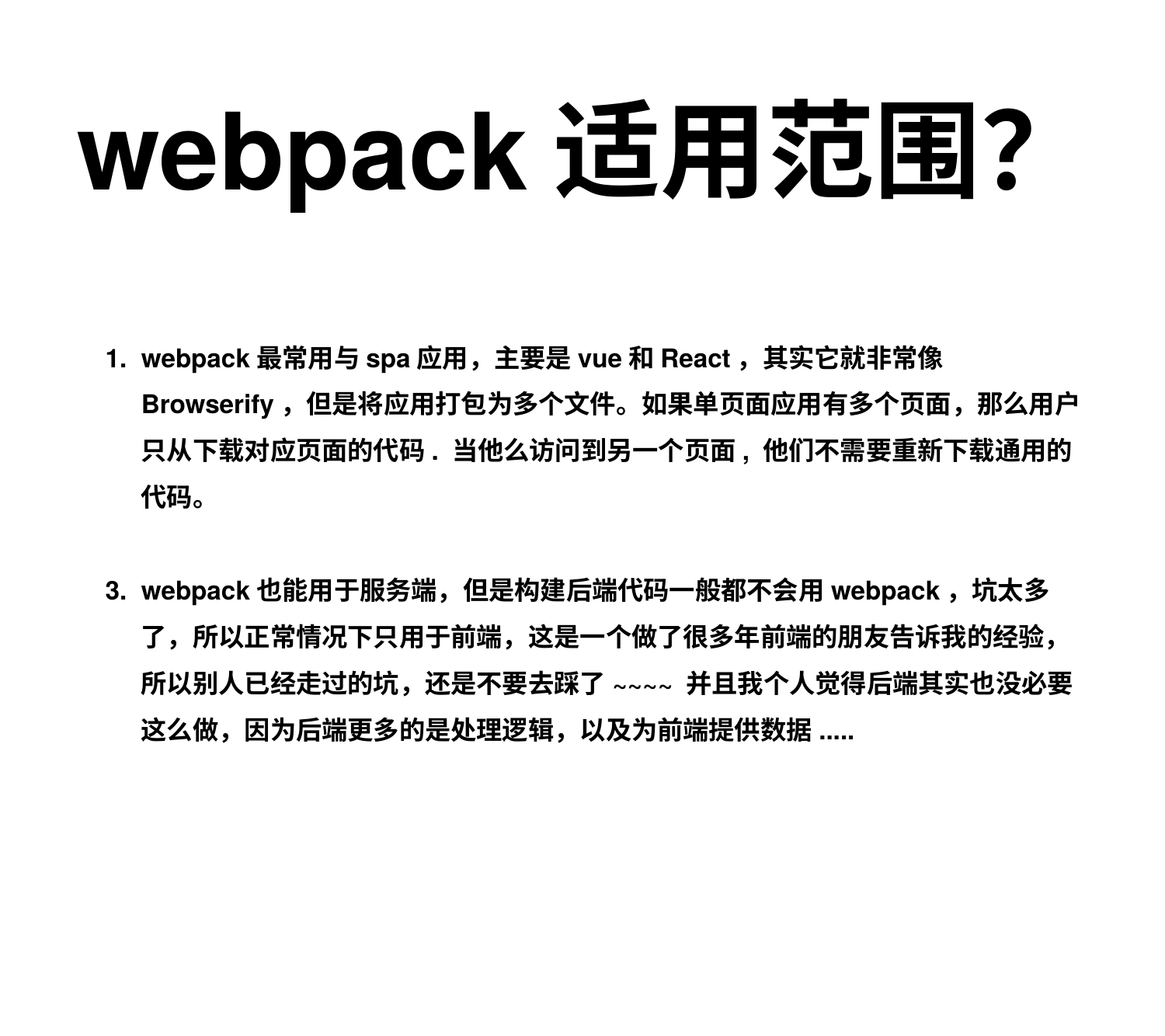

# webpack适用范围？
webpack最常用与spa应用，主要是vue和React，其实它就非常像Browserify，但是将应用打包为多个文件。如果单页面应用有多个页面，那么用户只从下载对应页面的代码. 当他么访问到另一个页面, 他们不需要重新下载通用的代码。

webpack也能用于服务端，但是构建后端代码一般都不会用webpack，坑太多了，所以正常情况下只用于前端，这是一个做了很多年前端的朋友告诉我的经验，所以别人已经走过的坑，还是不要去踩了~~~~ 并且我个人觉得后端其实也没必要这么做，因为后端更多的是处理逻辑，以及为前端提供数据.....